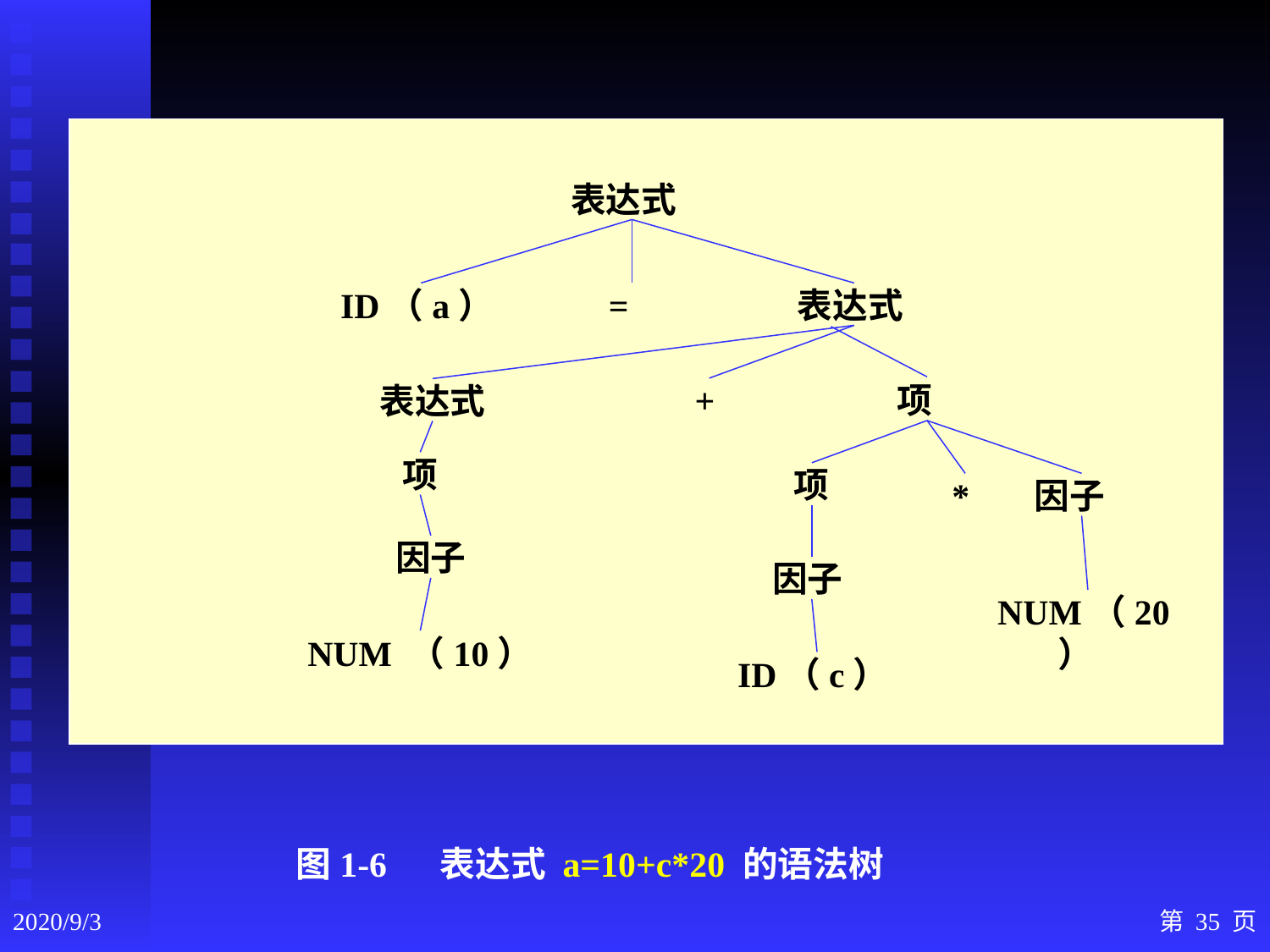

表达式
ID（a）
=
表达式
+
项
表达式
项
项
*
因子
因子
因子
NUM（20）
NUM （10）
ID（c）
图1-6     表达式 a=10+c*20 的语法树
2020/9/3
第 35 页